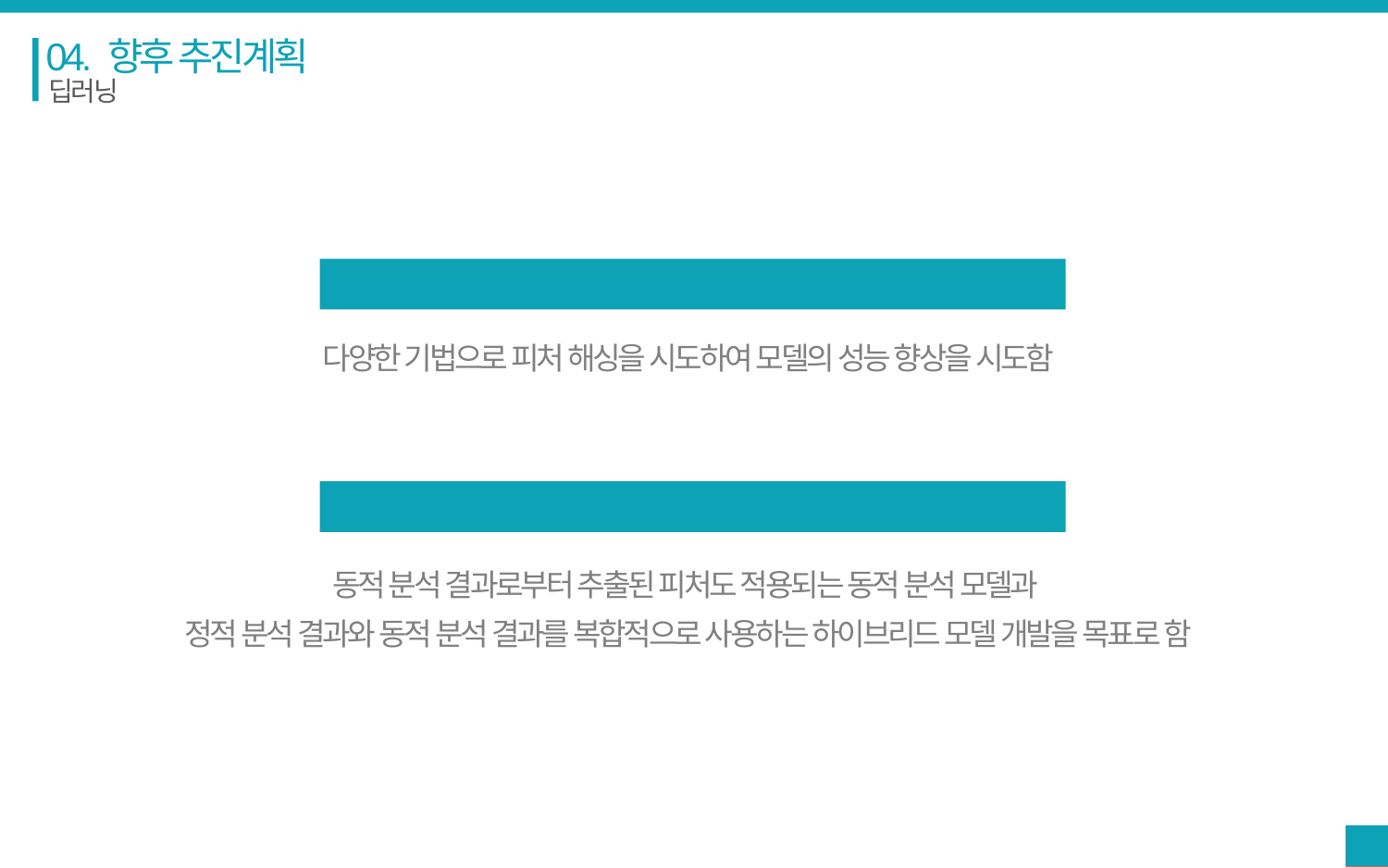

04. 향후 추진계획

딥러닝
피처 해싱을 다양하게 해볼 예정
다양한 기법으로 피처 해싱을 시도하여 모델의 성능 향상을 시도함
하이브리드 모델 개발
동적 분석 결과로부터 추출된 피처도 적용되는 동적 분석 모델과
정적 분석 결과와 동적 분석 결과를 복합적으로 사용하는 하이브리드 모델 개발을 목표로 함

38